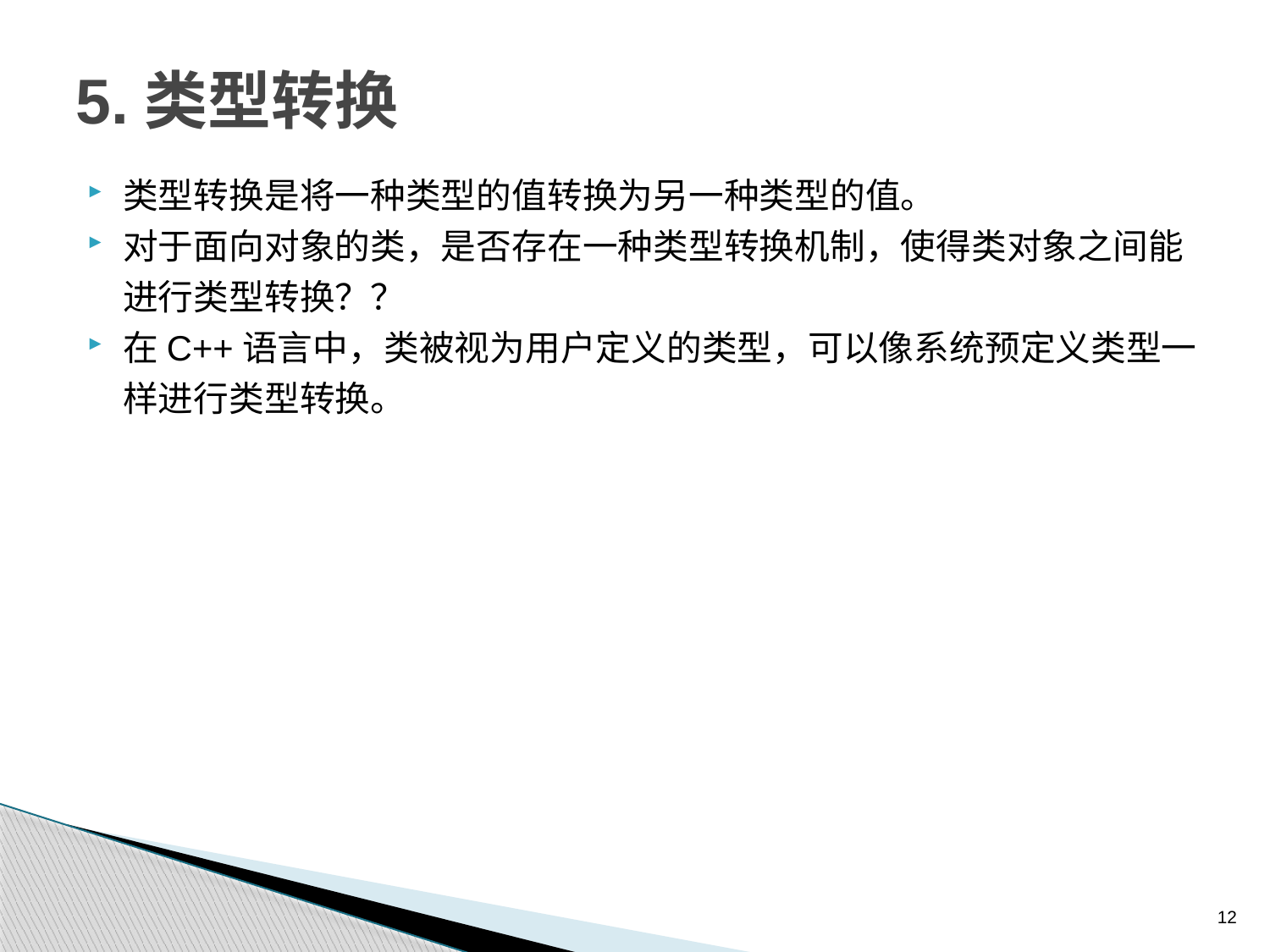

# 5.类型转换
类型转换是将一种类型的值转换为另一种类型的值。
对于面向对象的类，是否存在一种类型转换机制，使得类对象之间能进行类型转换？？
在C++语言中，类被视为用户定义的类型，可以像系统预定义类型一样进行类型转换。

12